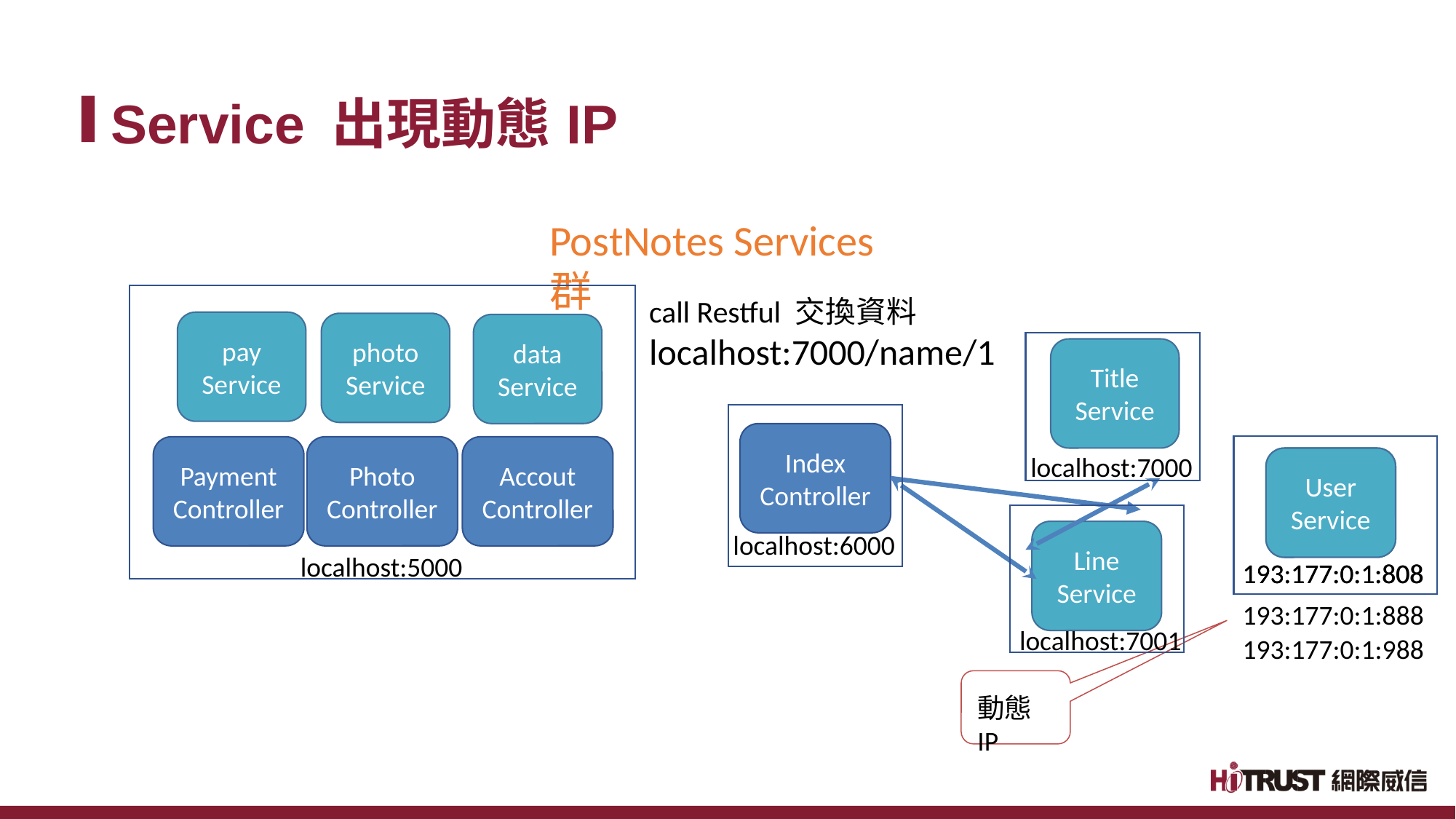

Service 出現動態IP

PostNotes Services 群

call Restful 交換資料
localhost:7000/name/1
pay Service
photo Service
data
Service

Title Service

Index Controller

Payment Controller
Photo Controller
Accout Controller
localhost:7000
User
Service
User
Service

Line Service
localhost:6000
localhost:5000
193:177:0:1:808
193.177:0:1:808
193:177:0:1:888
localhost:7001
193:177:0:1:988

動態IP